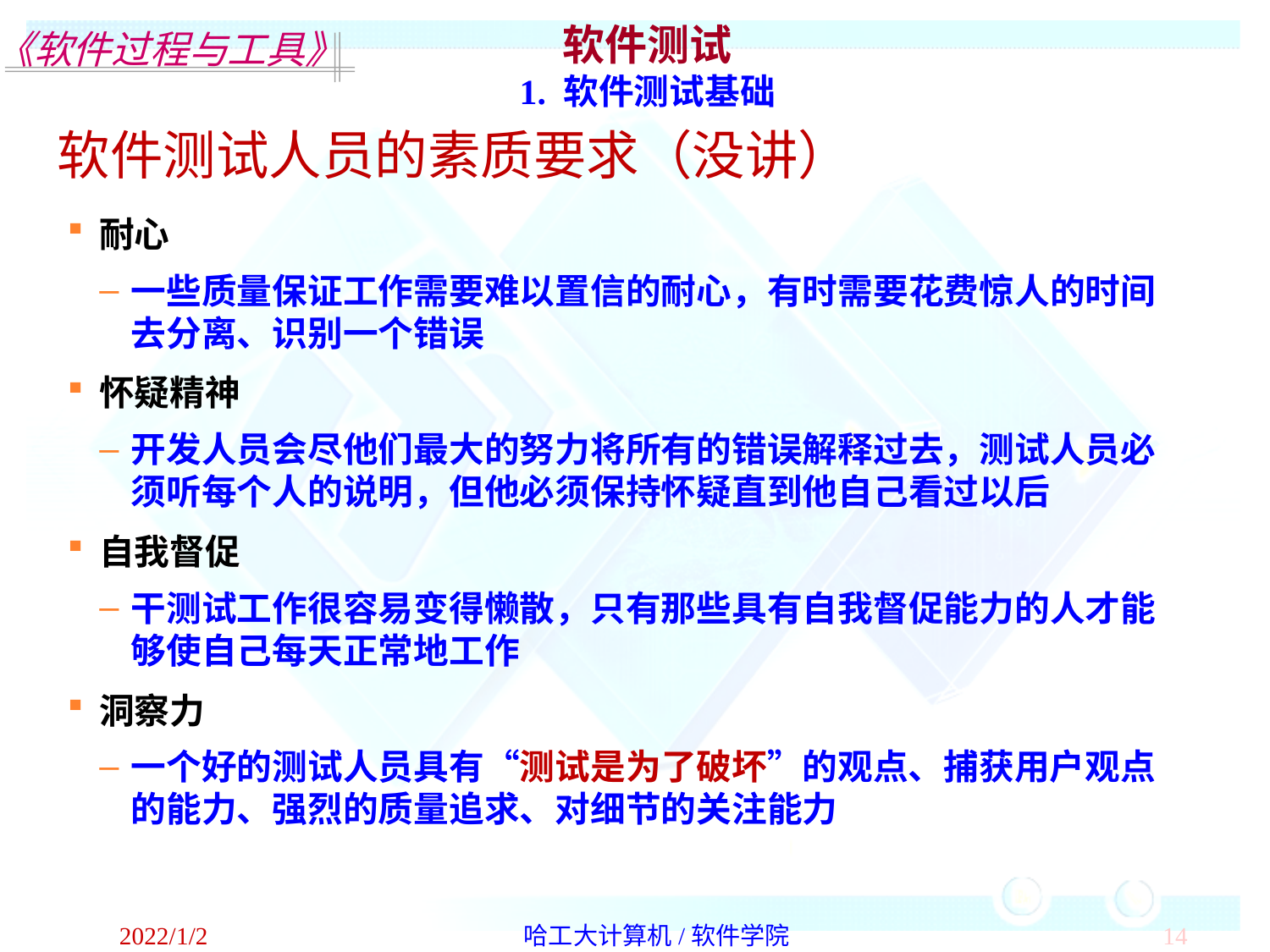

软件测试
1. 软件测试基础
软件测试人员的素质要求（没讲）
耐心
一些质量保证工作需要难以置信的耐心，有时需要花费惊人的时间去分离、识别一个错误
怀疑精神
开发人员会尽他们最大的努力将所有的错误解释过去，测试人员必须听每个人的说明，但他必须保持怀疑直到他自己看过以后
自我督促
干测试工作很容易变得懒散，只有那些具有自我督促能力的人才能够使自己每天正常地工作
洞察力
一个好的测试人员具有“测试是为了破坏”的观点、捕获用户观点的能力、强烈的质量追求、对细节的关注能力